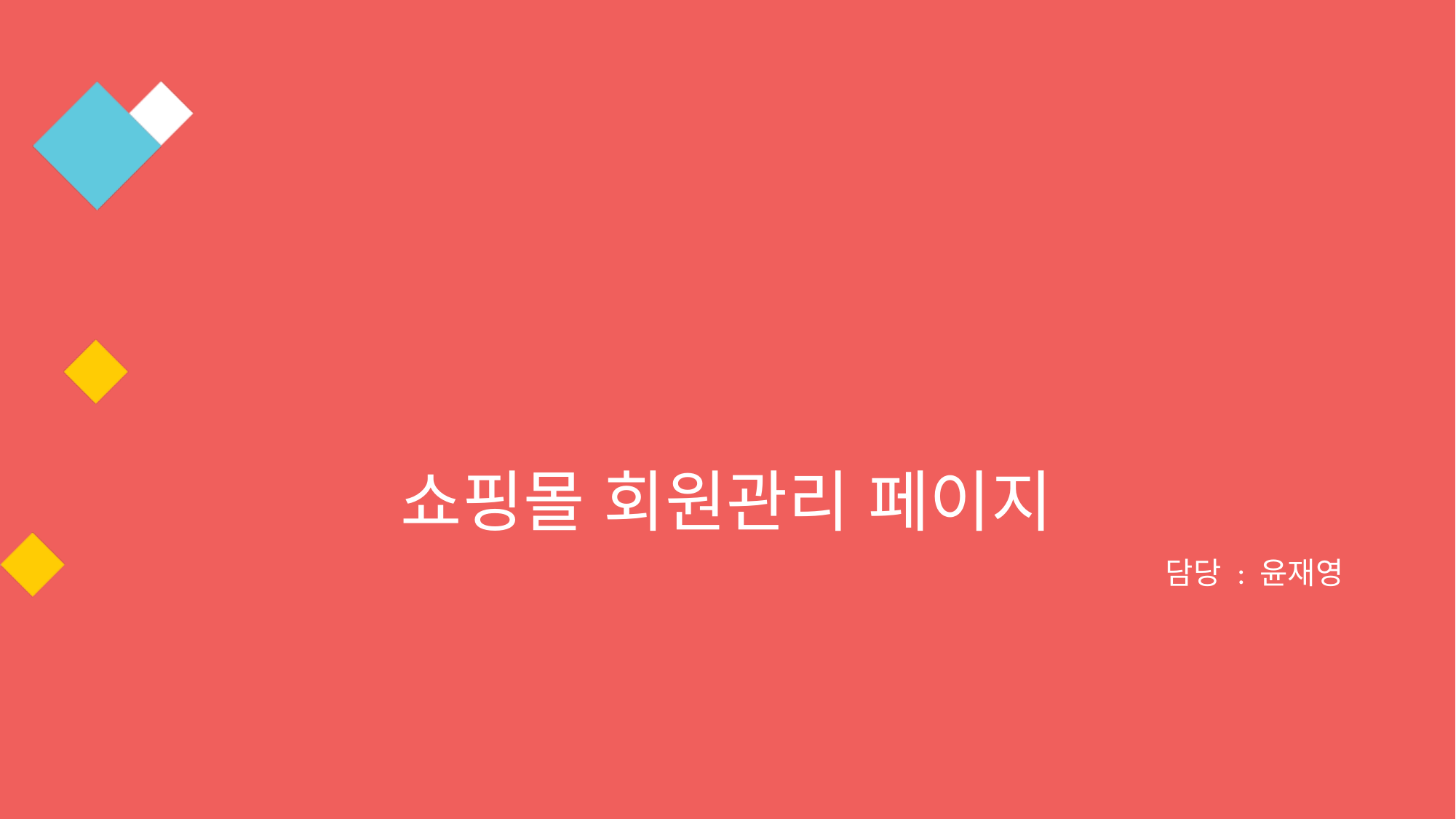

# 쇼핑몰 회원관리 페이지
담당 : 윤재영